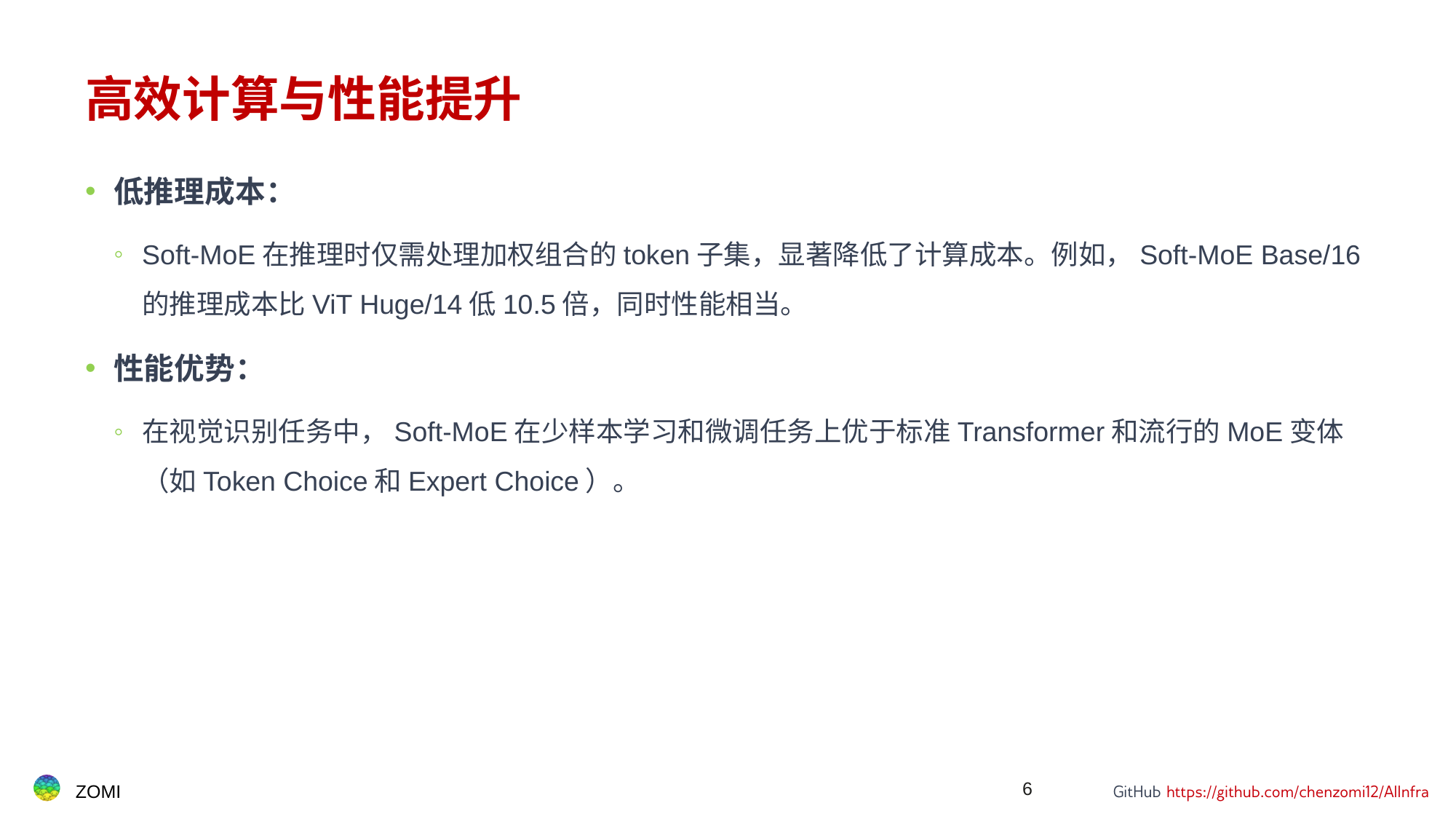

# 高效计算与性能提升
低推理成本：
Soft-MoE在推理时仅需处理加权组合的token子集，显著降低了计算成本。例如，Soft-MoE Base/16的推理成本比ViT Huge/14低10.5倍，同时性能相当。
性能优势：
在视觉识别任务中，Soft-MoE在少样本学习和微调任务上优于标准Transformer和流行的MoE变体（如Token Choice和Expert Choice）。